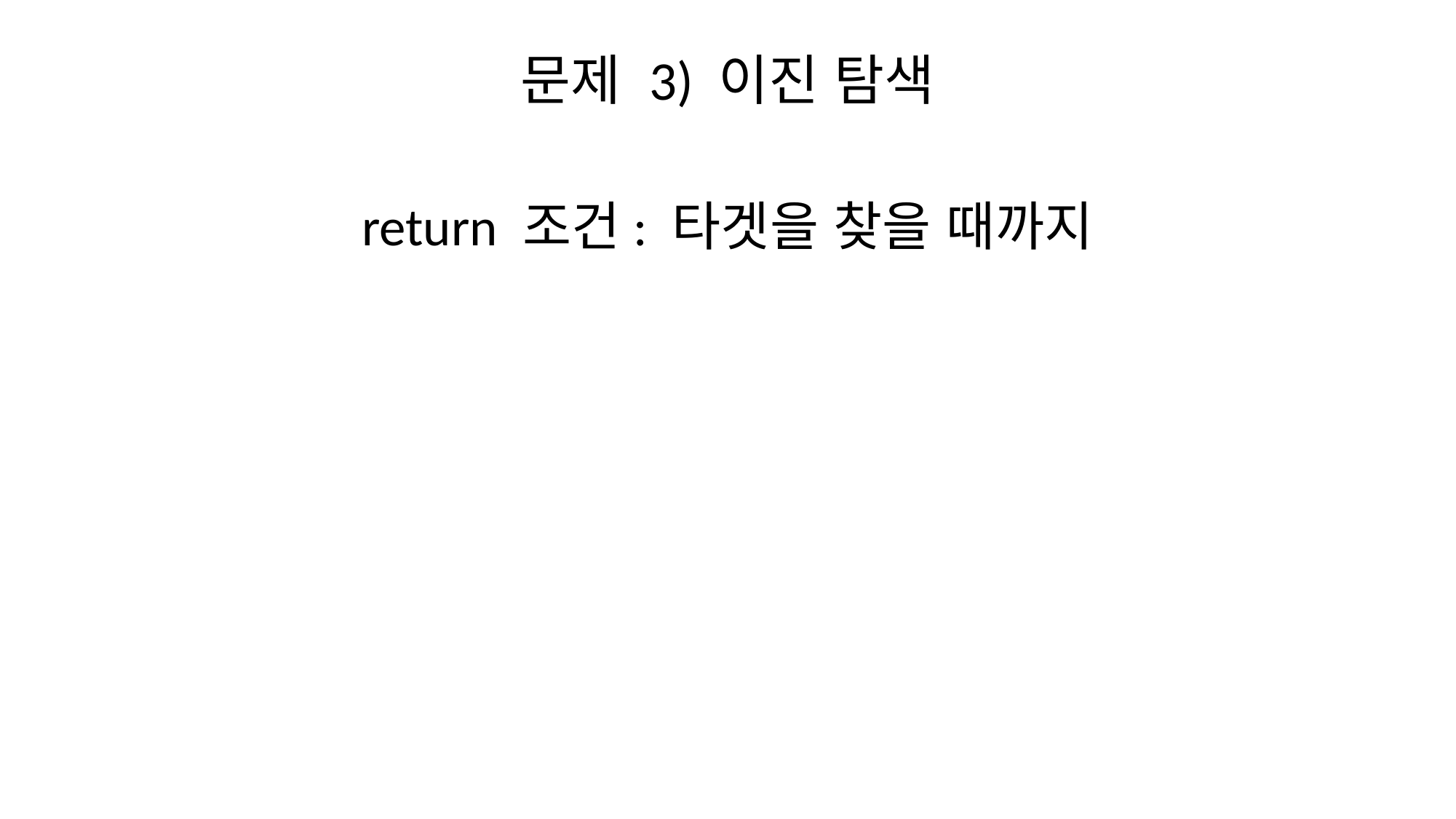

# 문제 3) 이진 탐색
return 조건: 타겟을 찾을 때까지